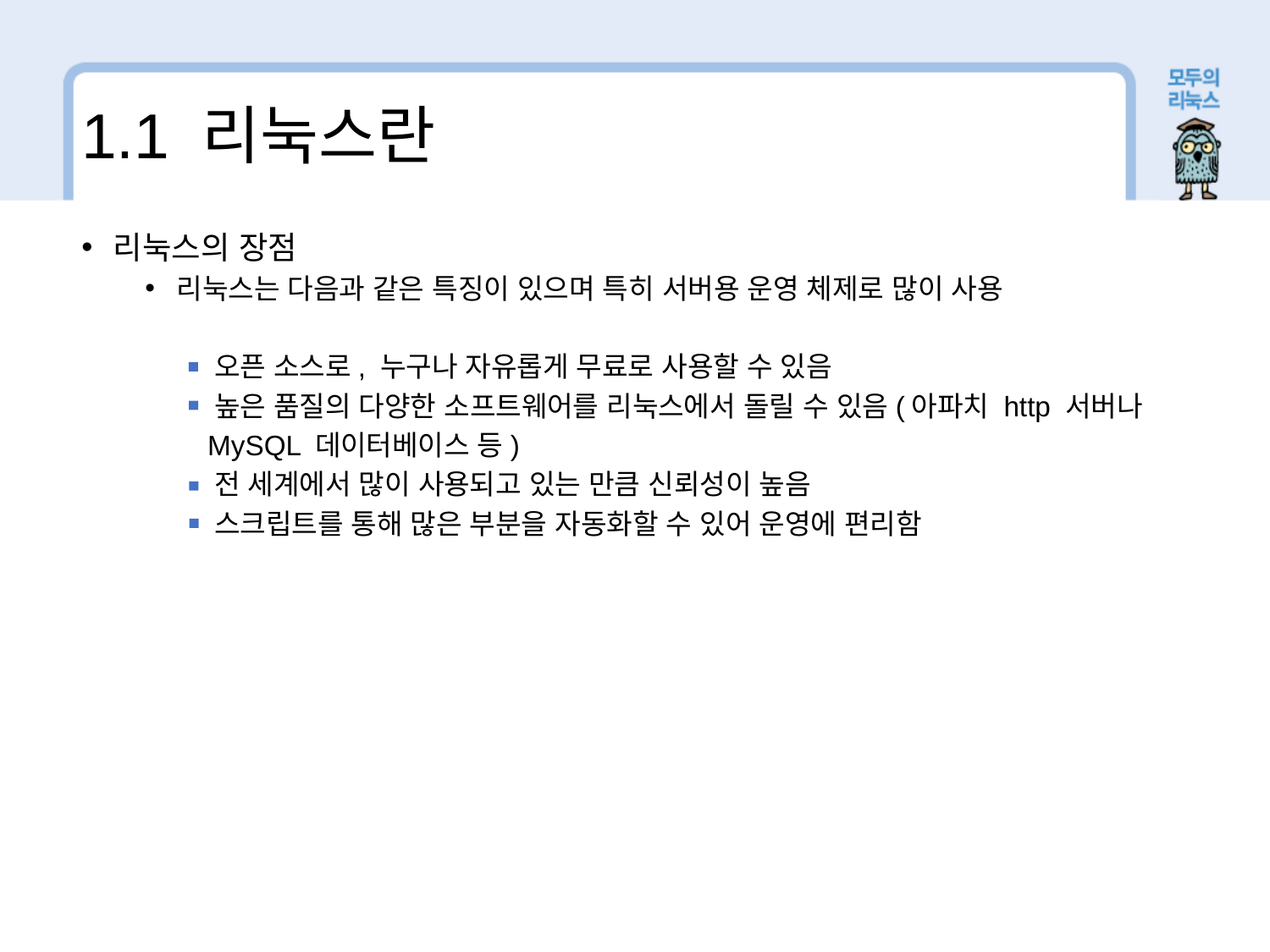

1.1 리눅스란
리눅스의 장점
리눅스는 다음과 같은 특징이 있으며 특히 서버용 운영 체제로 많이 사용

        오픈 소스로, 누구나 자유롭게 무료로 사용할 수 있음
        높은 품질의 다양한 소프트웨어를 리눅스에서 돌릴 수 있음(아파치 http 서버나
        MySQL 데이터베이스 등)
        전 세계에서 많이 사용되고 있는 만큼 신뢰성이 높음
        스크립트를 통해 많은 부분을 자동화할 수 있어 운영에 편리함